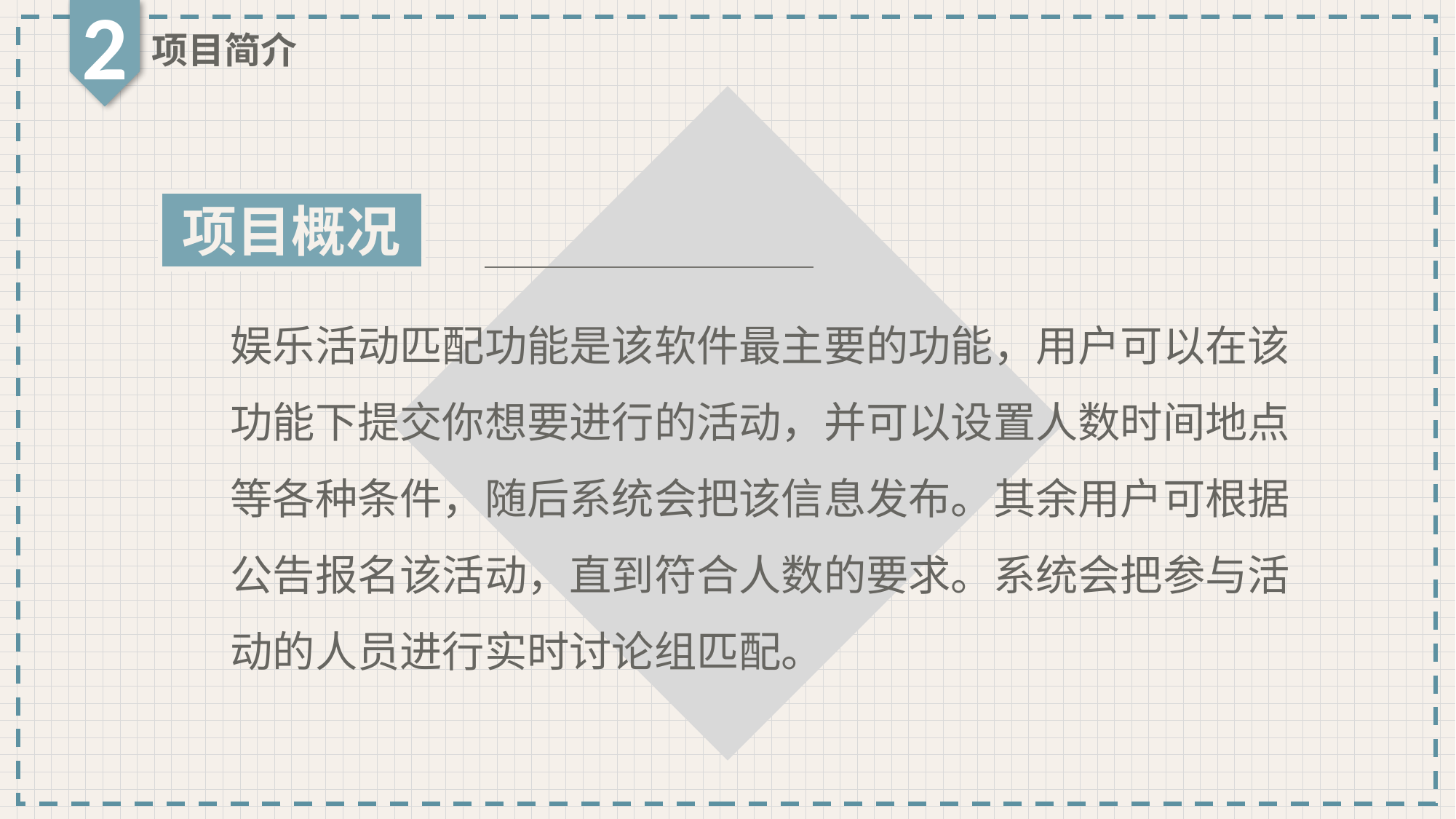

2

项目简介

项目概况

娱乐活动匹配功能是该软件最主要的功能，用户可以在该功能下提交你想要进行的活动，并可以设置人数时间地点等各种条件，随后系统会把该信息发布。其余用户可根据公告报名该活动，直到符合人数的要求。系统会把参与活动的人员进行实时讨论组匹配。

项目概况

功能介绍
Logo与图标